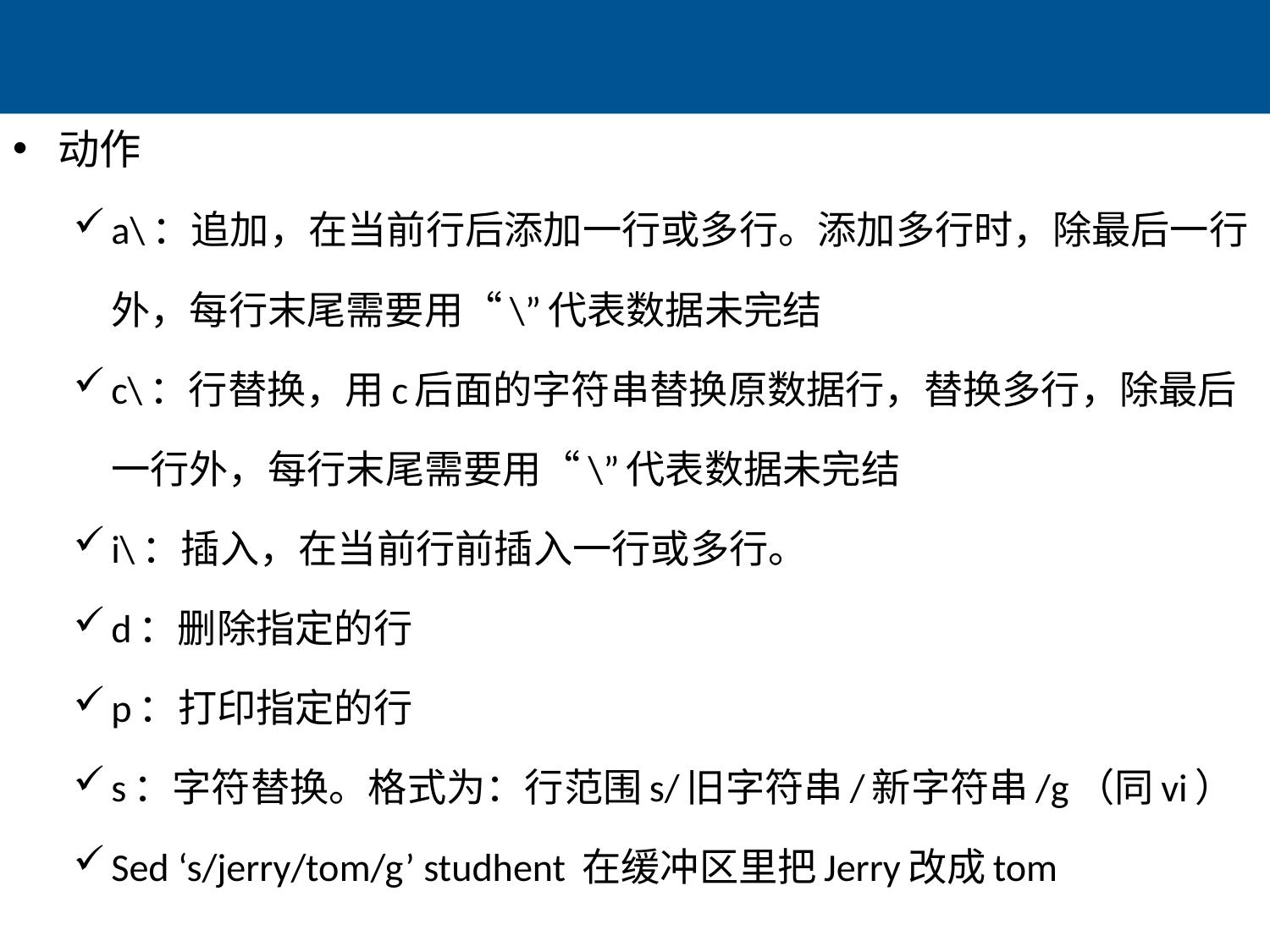

#
动作
a\：追加，在当前行后添加一行或多行。添加多行时，除最后一行外，每行末尾需要用“\”代表数据未完结
c\：行替换，用c后面的字符串替换原数据行，替换多行，除最后一行外，每行末尾需要用“\”代表数据未完结
i\：插入，在当前行前插入一行或多行。
d：删除指定的行
p：打印指定的行
s：字符替换。格式为：行范围s/旧字符串/新字符串/g（同vi）
Sed ‘s/jerry/tom/g’ studhent 在缓冲区里把Jerry改成tom